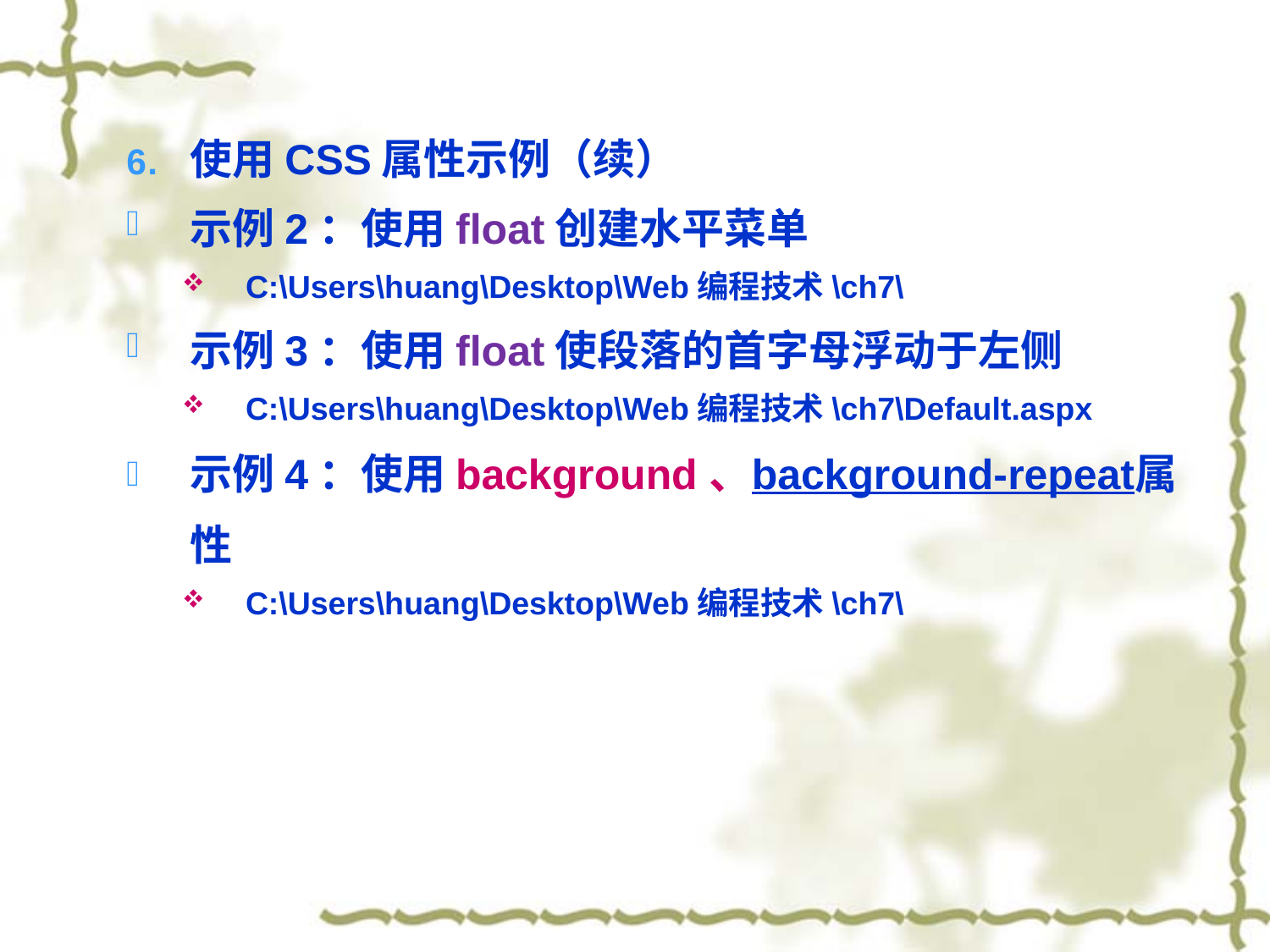

使用CSS属性示例（续）
示例2：使用float创建水平菜单
C:\Users\huang\Desktop\Web编程技术\ch7\
示例3：使用float使段落的首字母浮动于左侧
C:\Users\huang\Desktop\Web编程技术\ch7\Default.aspx
示例4：使用background 、background-repeat属性
C:\Users\huang\Desktop\Web编程技术\ch7\